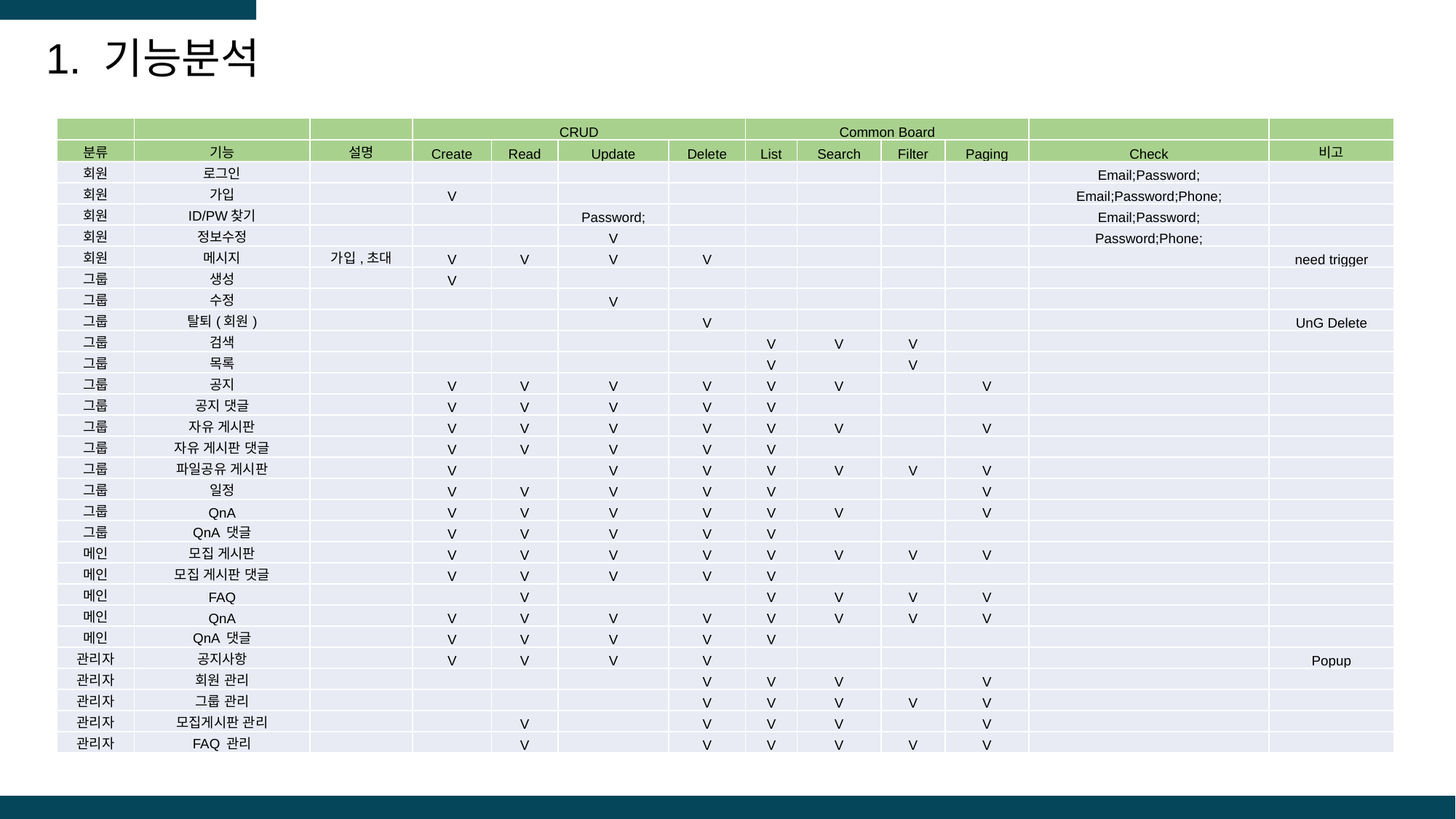

# 1. 기능분석
|  |  |  | CRUD |  |  |  | Common Board |  |  |  |  |  |
| --- | --- | --- | --- | --- | --- | --- | --- | --- | --- | --- | --- | --- |
| 분류 | 기능 | 설명 | Create | Read | Update | Delete | List | Search | Filter | Paging | Check | 비고 |
| 회원 | 로그인 |  |  |  |  |  |  |  |  |  | Email;Password; |  |
| 회원 | 가입 |  | V |  |  |  |  |  |  |  | Email;Password;Phone; |  |
| 회원 | ID/PW찾기 |  |  |  | Password; |  |  |  |  |  | Email;Password; |  |
| 회원 | 정보수정 |  |  |  | V |  |  |  |  |  | Password;Phone; |  |
| 회원 | 메시지 | 가입,초대 | V | V | V | V |  |  |  |  |  | need trigger |
| 그룹 | 생성 |  | V |  |  |  |  |  |  |  |  |  |
| 그룹 | 수정 |  |  |  | V |  |  |  |  |  |  |  |
| 그룹 | 탈퇴(회원) |  |  |  |  | V |  |  |  |  |  | UnG Delete |
| 그룹 | 검색 |  |  |  |  |  | V | V | V |  |  |  |
| 그룹 | 목록 |  |  |  |  |  | V |  | V |  |  |  |
| 그룹 | 공지 |  | V | V | V | V | V | V |  | V |  |  |
| 그룹 | 공지 댓글 |  | V | V | V | V | V |  |  |  |  |  |
| 그룹 | 자유 게시판 |  | V | V | V | V | V | V |  | V |  |  |
| 그룹 | 자유 게시판 댓글 |  | V | V | V | V | V |  |  |  |  |  |
| 그룹 | 파일공유 게시판 |  | V |  | V | V | V | V | V | V |  |  |
| 그룹 | 일정 |  | V | V | V | V | V |  |  | V |  |  |
| 그룹 | QnA |  | V | V | V | V | V | V |  | V |  |  |
| 그룹 | QnA 댓글 |  | V | V | V | V | V |  |  |  |  |  |
| 메인 | 모집 게시판 |  | V | V | V | V | V | V | V | V |  |  |
| 메인 | 모집 게시판 댓글 |  | V | V | V | V | V |  |  |  |  |  |
| 메인 | FAQ |  |  | V |  |  | V | V | V | V |  |  |
| 메인 | QnA |  | V | V | V | V | V | V | V | V |  |  |
| 메인 | QnA 댓글 |  | V | V | V | V | V |  |  |  |  |  |
| 관리자 | 공지사항 |  | V | V | V | V |  |  |  |  |  | Popup |
| 관리자 | 회원 관리 |  |  |  |  | V | V | V |  | V |  |  |
| 관리자 | 그룹 관리 |  |  |  |  | V | V | V | V | V |  |  |
| 관리자 | 모집게시판 관리 |  |  | V |  | V | V | V |  | V |  |  |
| 관리자 | FAQ 관리 |  |  | V |  | V | V | V | V | V |  |  |